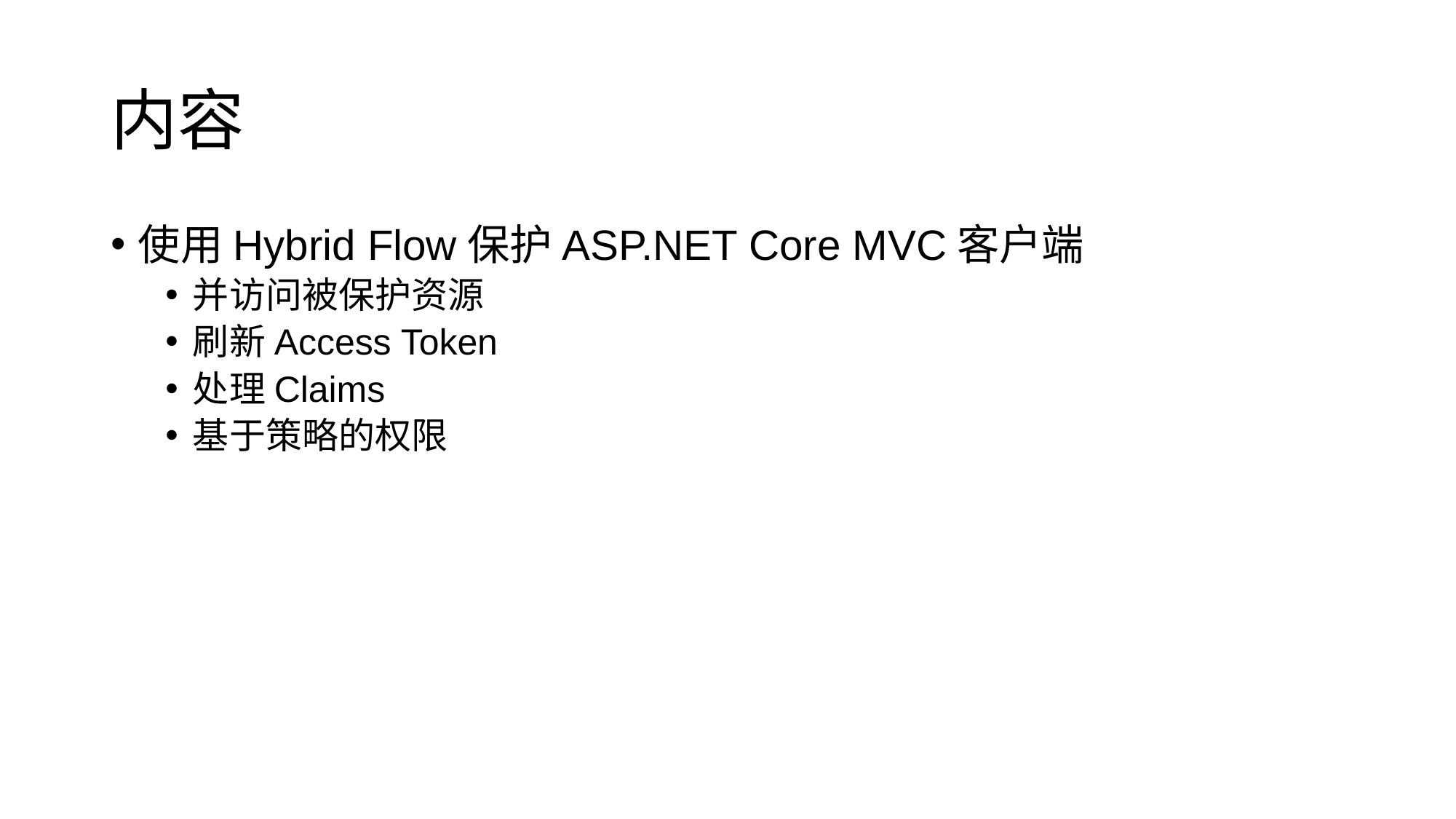

# 内容
使用Hybrid Flow保护ASP.NET Core MVC客户端
并访问被保护资源
刷新Access Token
处理Claims
基于策略的权限